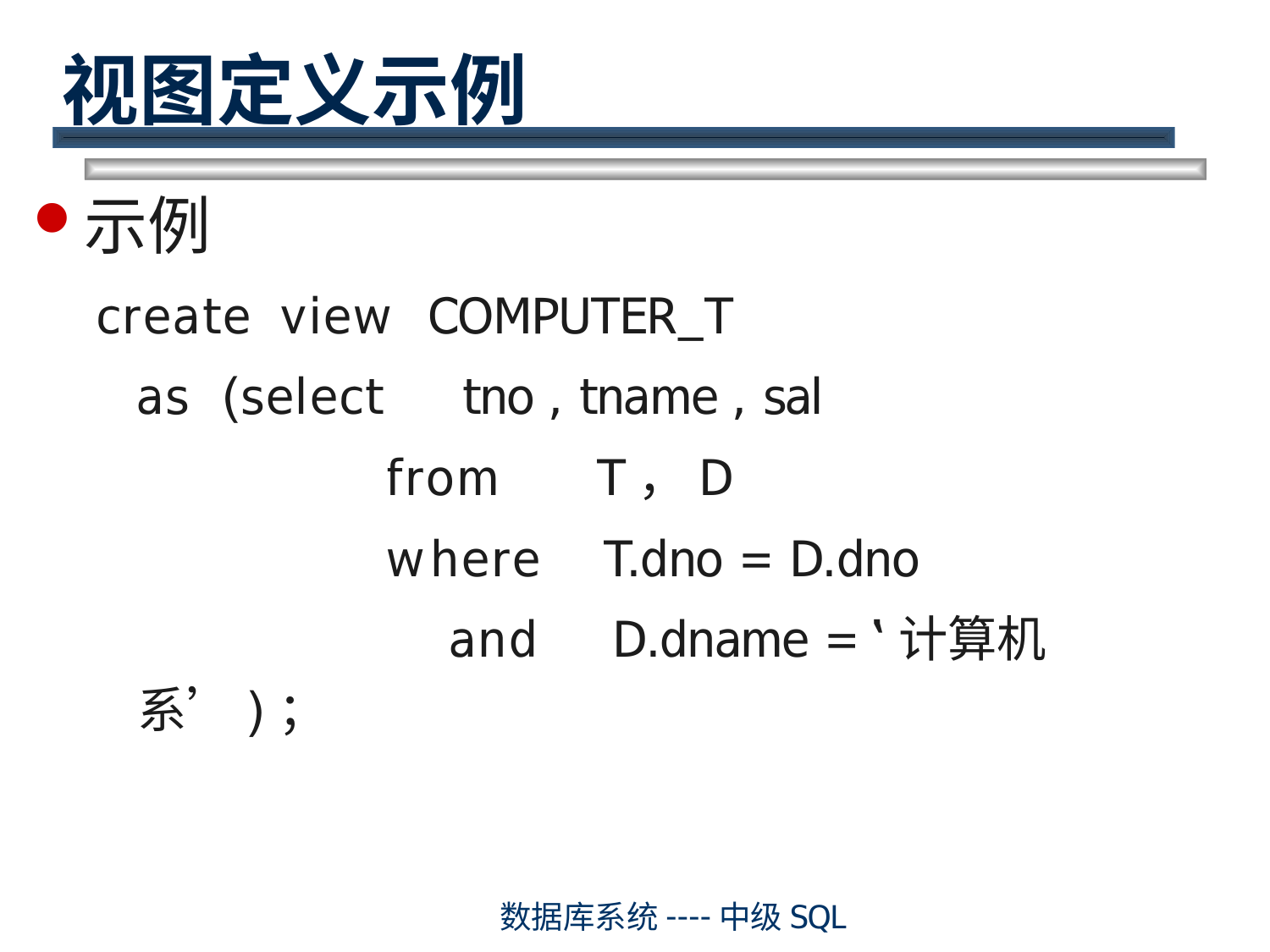

# 视图定义示例
示例
create  view  COMPUTER_T
	as  (select     tno , tname , sal
		        from      T，D
	 	        where    T.dno = D.dno
		            and     D.dname = ‘计算机系’)；
数据库系统----中级SQL